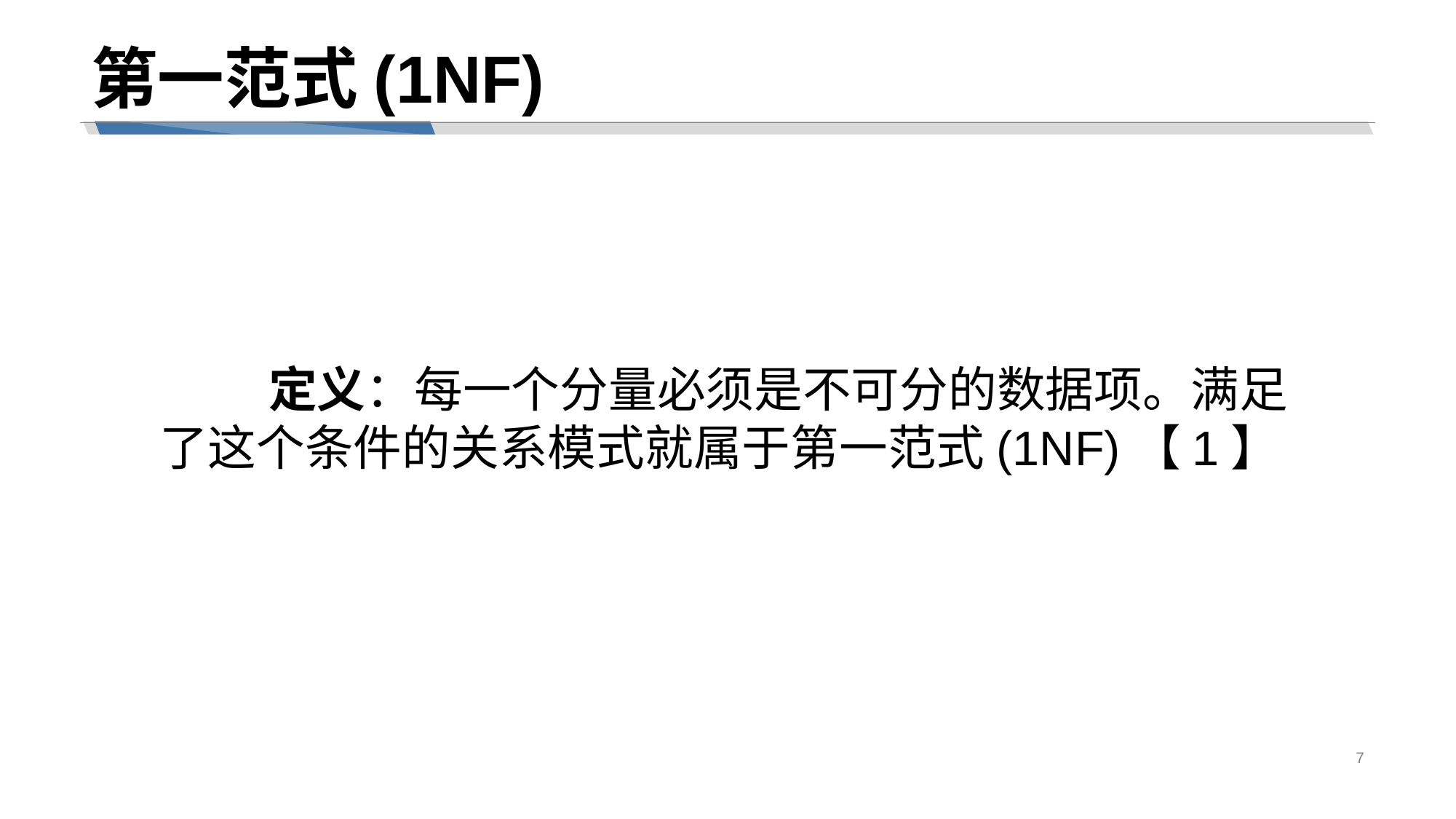

# 第一范式(1NF)
	定义：每一个分量必须是不可分的数据项。满足了这个条件的关系模式就属于第一范式(1NF)【1】
7